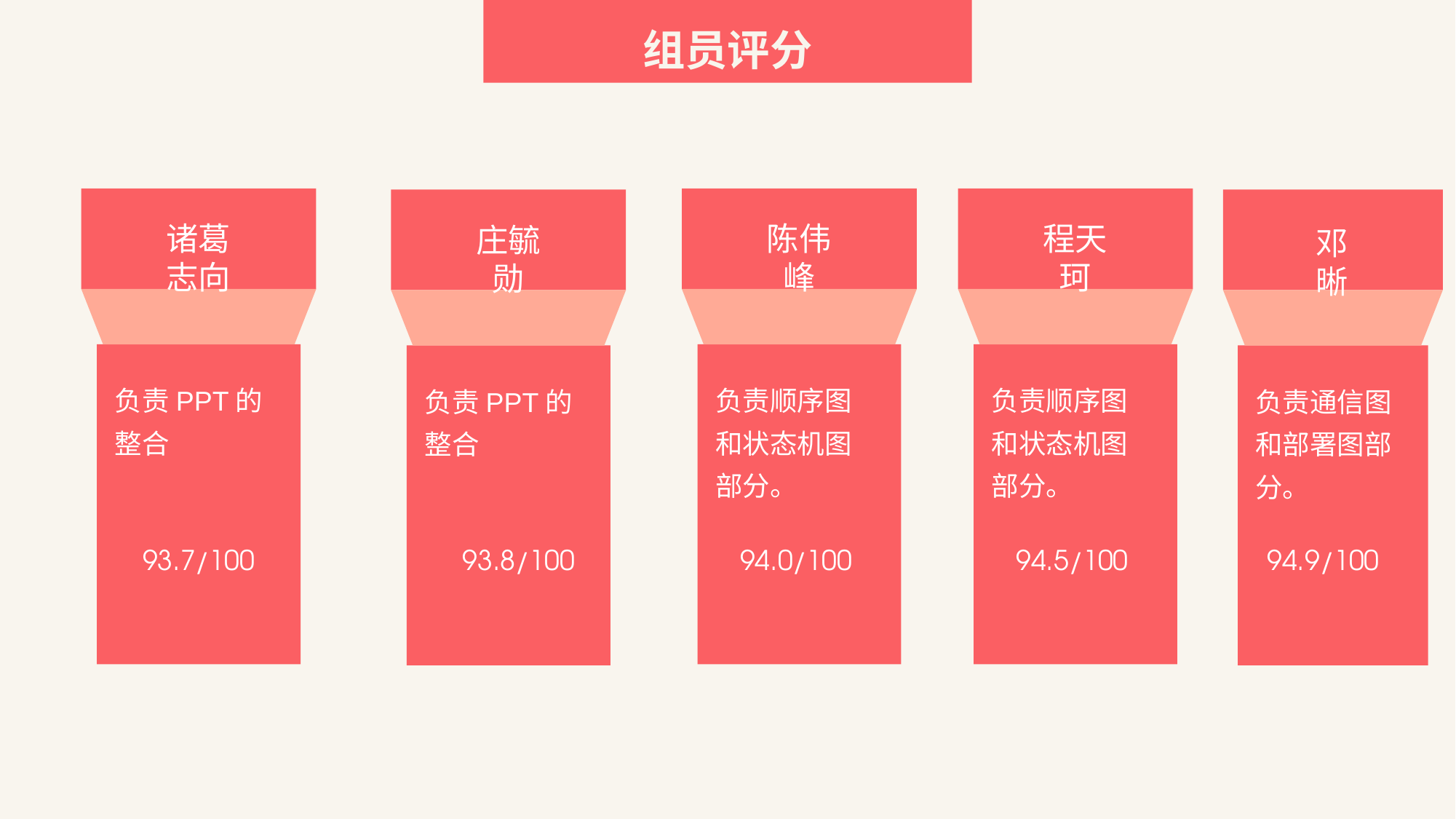

组员评分

诸葛志向

负责PPT的整合

陈伟峰

负责顺序图和状态机图部分。

程天珂

负责顺序图和状态机图部分。

庄毓勋

负责PPT的整合

邓晰

负责通信图和部署图部分。
93.7/100
93.8/100
94.0/100
94.5/100
94.9/100